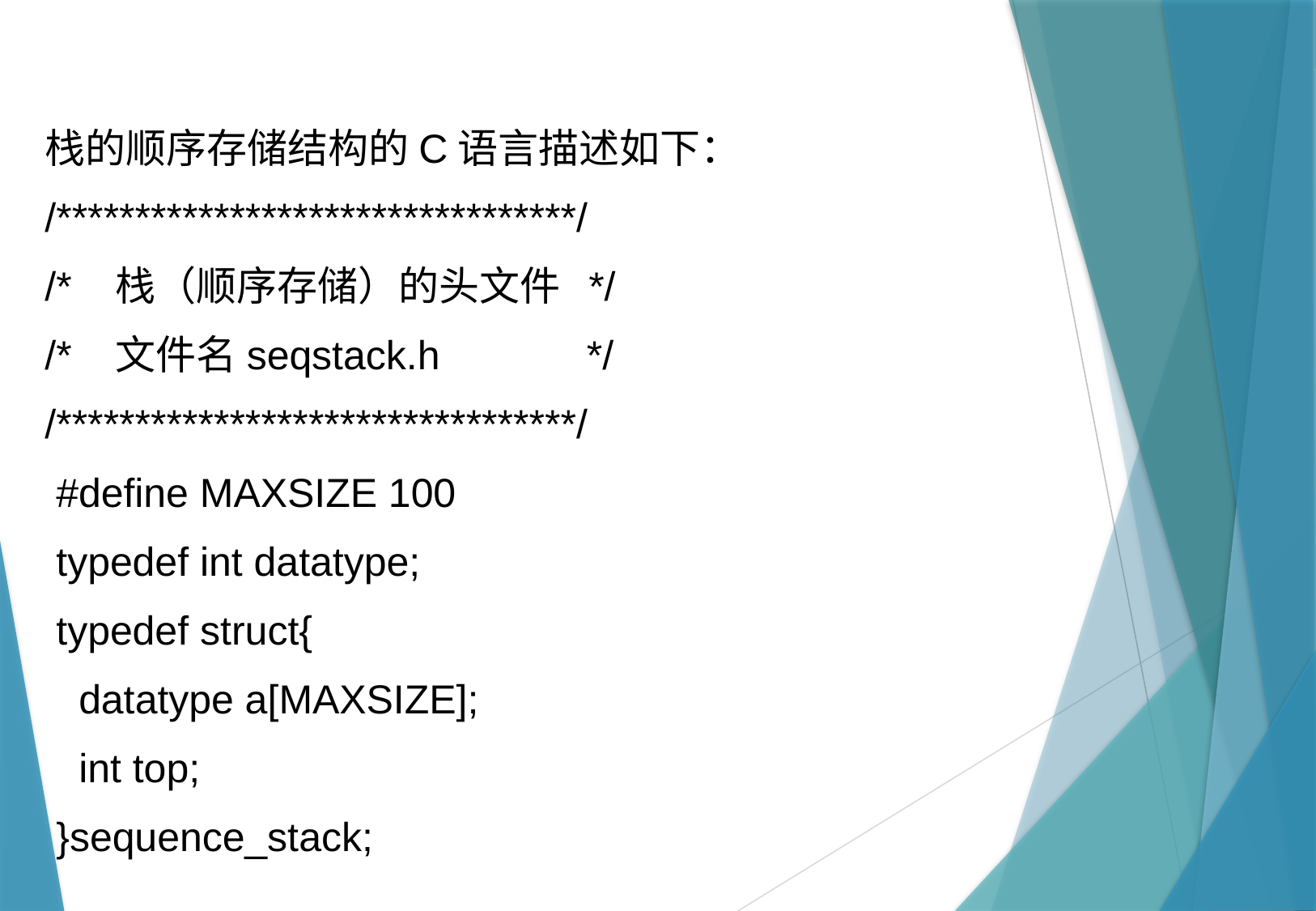

栈的顺序存储结构的C语言描述如下：
/*********************************/
/*   栈（顺序存储）的头文件  */
/*   文件名seqstack.h             */
/*********************************/
 #define MAXSIZE 100
 typedef int datatype;
 typedef struct{
   datatype a[MAXSIZE];
   int top;
 }sequence_stack;